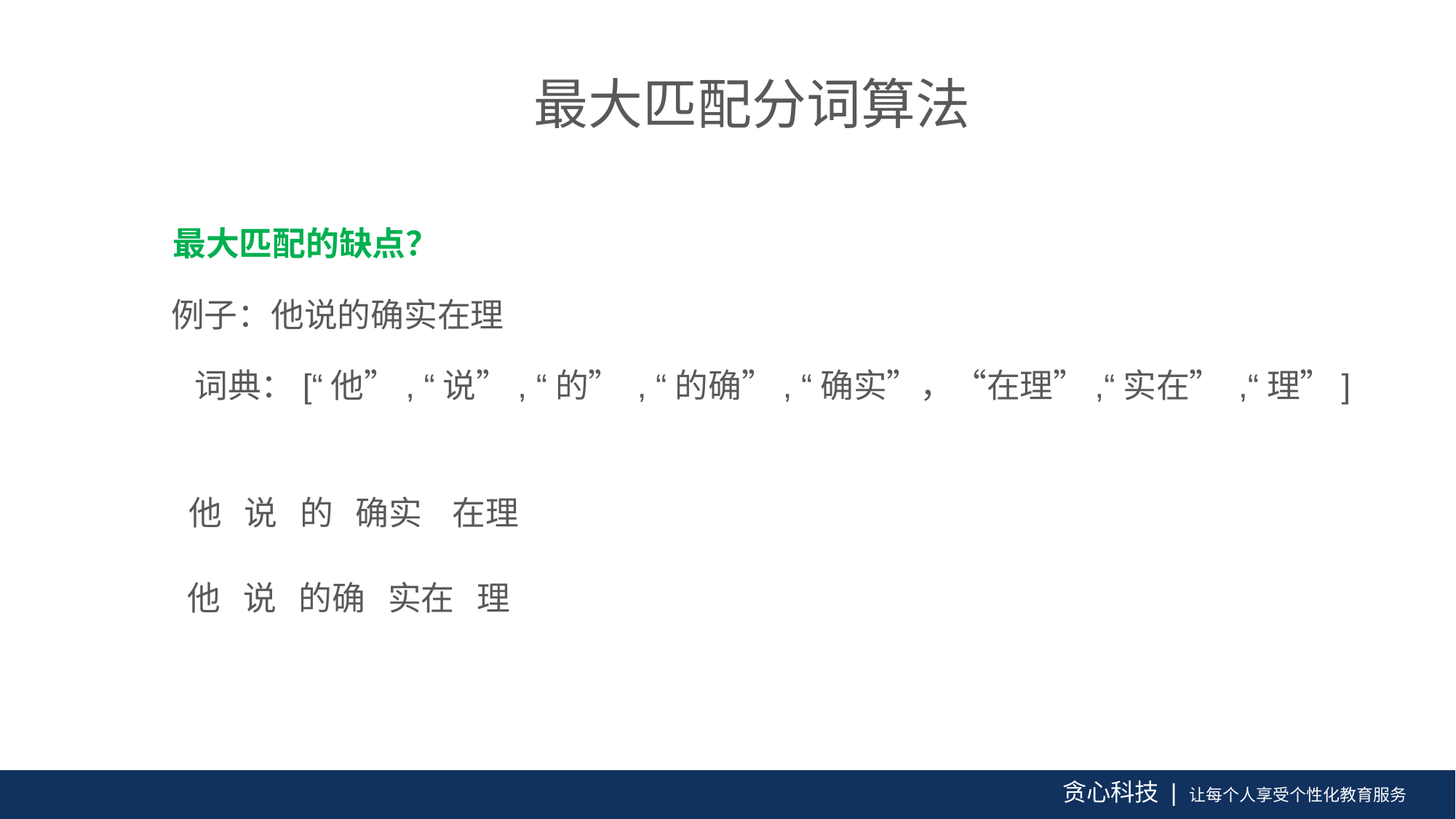

最大匹配分词算法
最大匹配的缺点？
例子：他说的确实在理
词典：[“他”, “说”, “的” , “的确”, “确实”，“在理”,“实在” ,“理”]
他   说   的   确实    在理
他   说   的确   实在   理